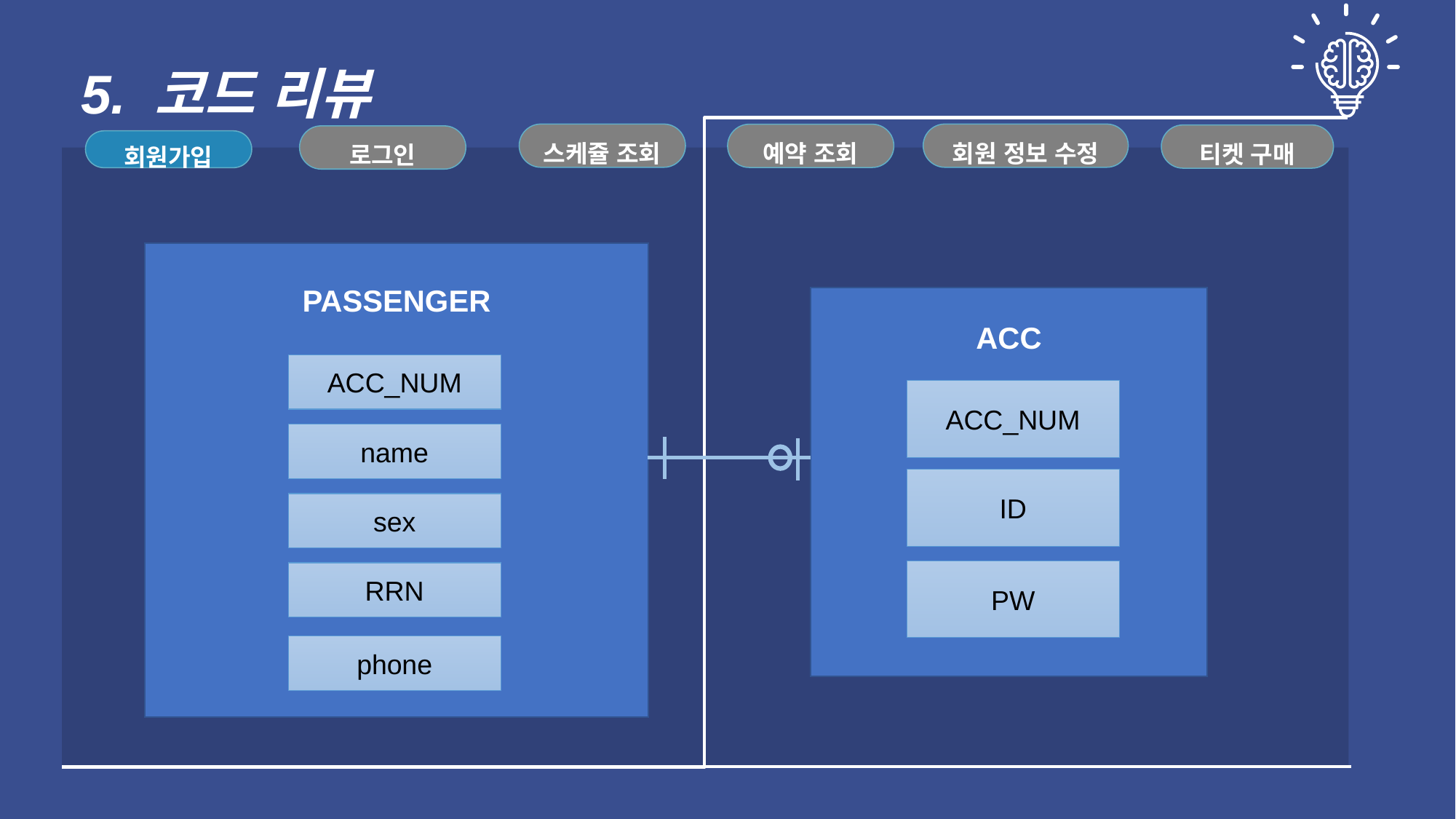

5. 코드 리뷰
스케쥴 조회
회원 정보 수정
예약 조회
티켓 구매
로그인
회원가입

PASSENGER

ACC

ACC_NUM
ACC_NUM
name

ID
sex
PW
RRN
phone